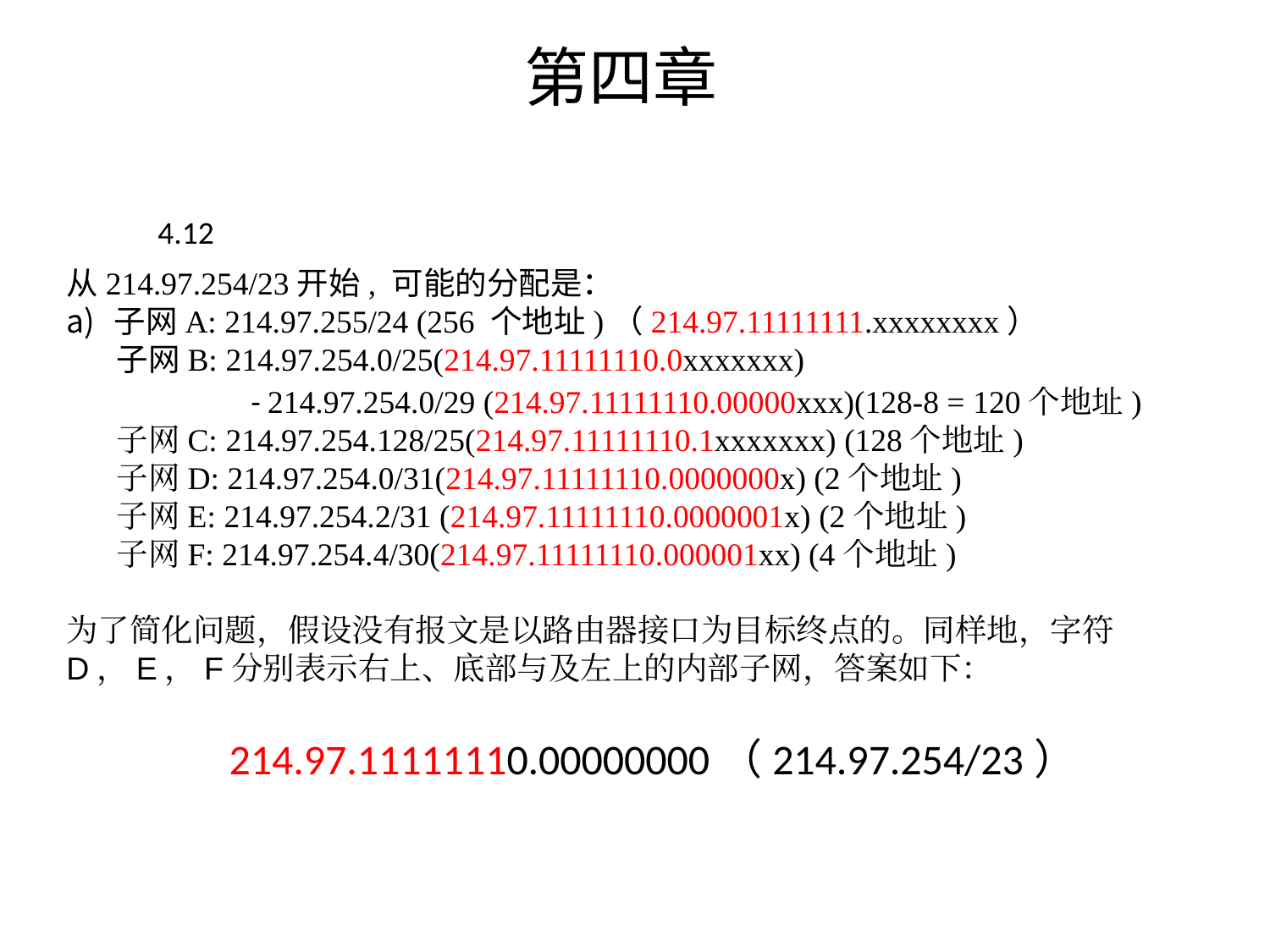

# 第四章
4.12
从214.97.254/23开始, 可能的分配是：
子网A: 214.97.255/24 (256 个地址)（214.97.11111111.xxxxxxxx）
子网B: 214.97.254.0/25(214.97.11111110.0xxxxxxx)
	 - 214.97.254.0/29 (214.97.11111110.00000xxx)(128-8 = 120个地址)
子网C: 214.97.254.128/25(214.97.11111110.1xxxxxxx) (128个地址)
子网D: 214.97.254.0/31(214.97.11111110.0000000x) (2个地址)
子网E: 214.97.254.2/31 (214.97.11111110.0000001x) (2个地址)
子网F: 214.97.254.4/30(214.97.11111110.000001xx) (4个地址)

为了简化问题，假设没有报文是以路由器接口为目标终点的。同样地，字符D，E，F分别表示右上、底部与及左上的内部子网，答案如下：
214.97.11111110.00000000（214.97.254/23）